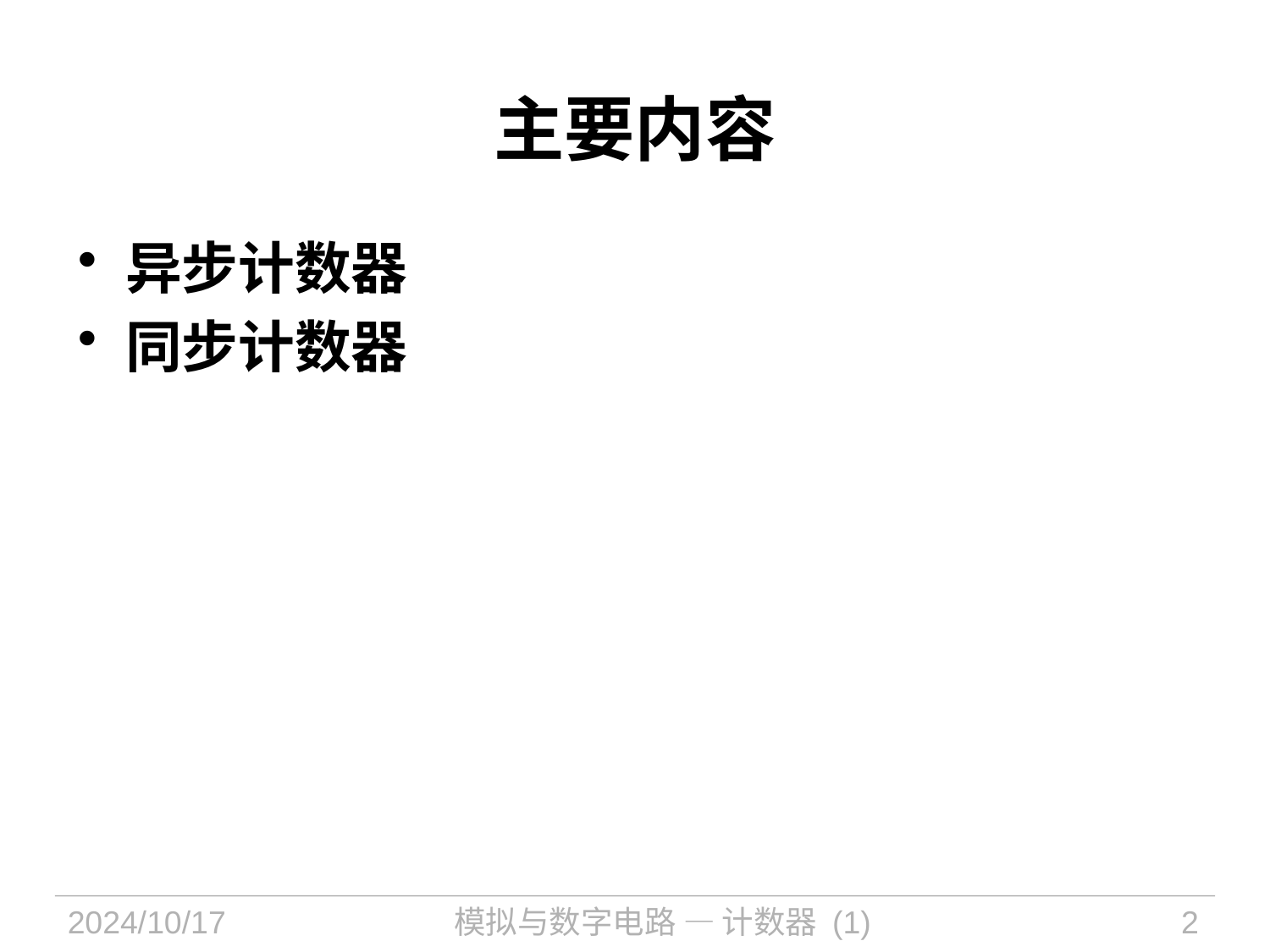

主要内容
异步计数器
同步计数器

2024/10/17
模拟与数字电路 — 计数器 (1)
2